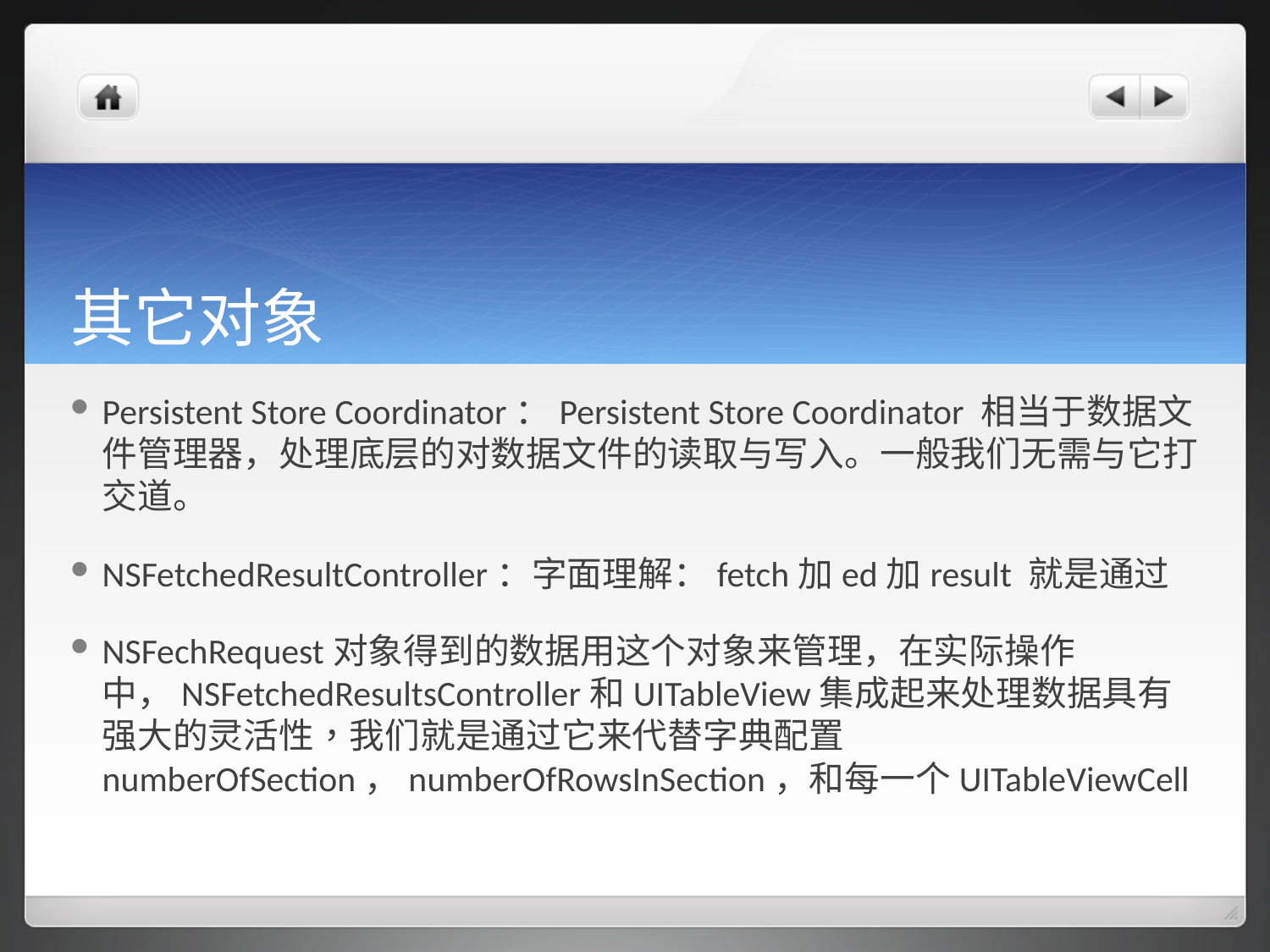

# 其它对象
Persistent Store Coordinator：Persistent Store Coordinator 相当于数据文件管理器，处理底层的对数据文件的读取与写入。一般我们无需与它打交道。
NSFetchedResultController：字面理解：fetch加ed加result 就是通过
NSFechRequest对象得到的数据用这个对象来管理，在实际操作中，NSFetchedResultsController和UITableView集成起来处理数据具有强大的灵活性，我们就是通过它来代替字典配置numberOfSection，numberOfRowsInSection，和每一个UITableViewCell